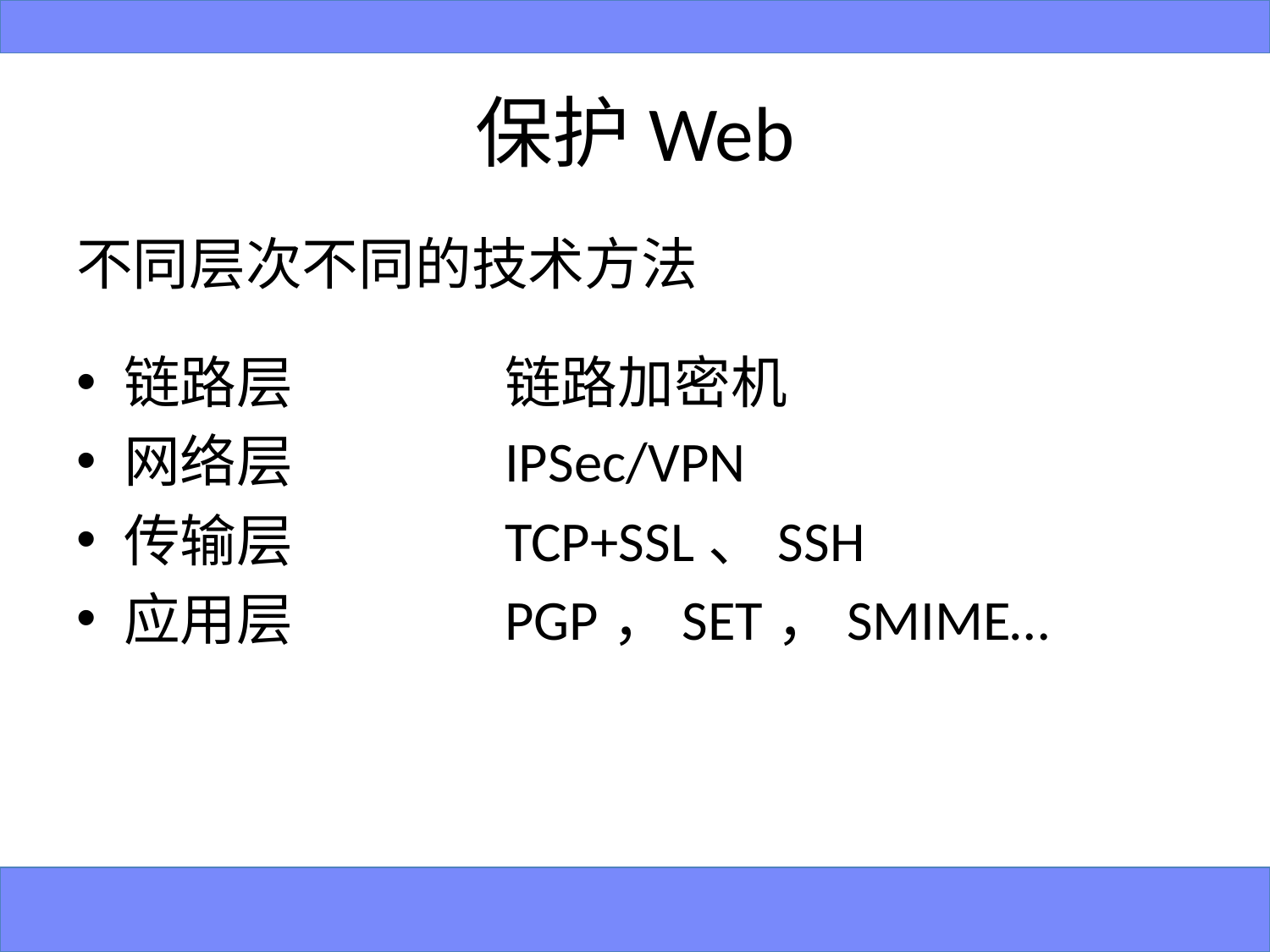

# 保护Web
不同层次不同的技术方法

链路层		链路加密机
网络层		IPSec/VPN
传输层		TCP+SSL、SSH
应用层		PGP，SET，SMIME…